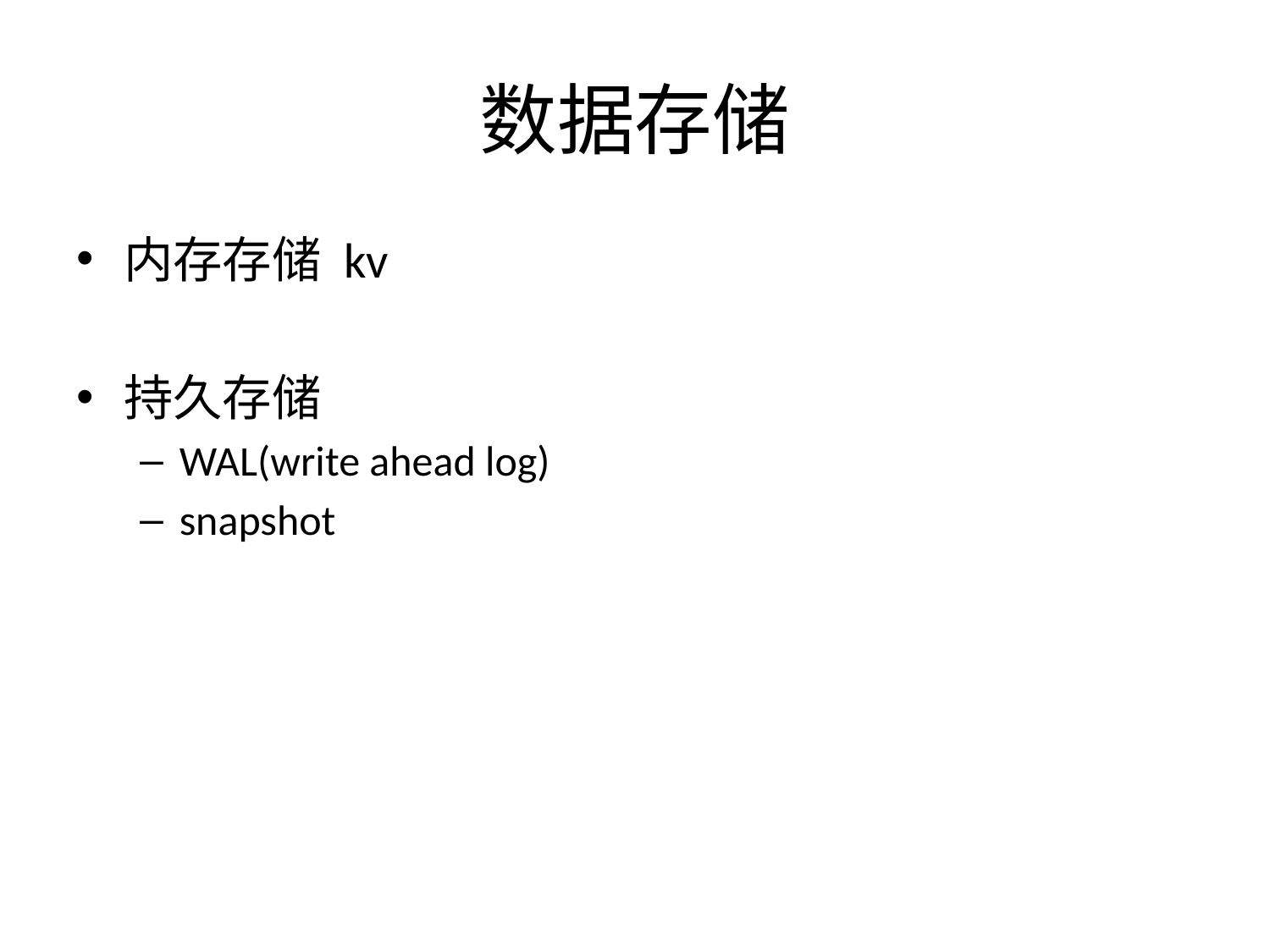

# 数据存储
内存存储 kv

持久存储
WAL(write ahead log)
snapshot